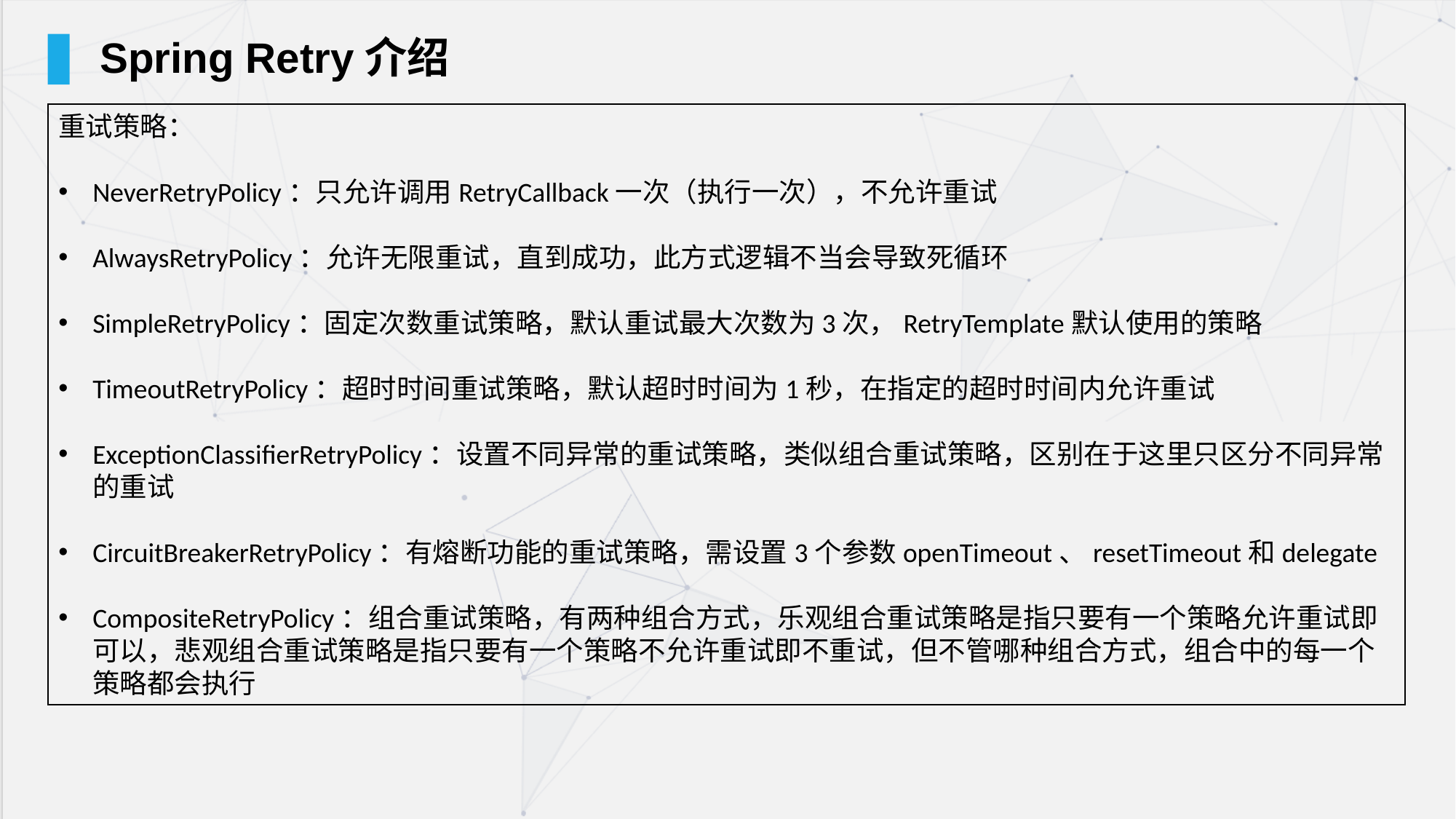

Spring Retry介绍

重试策略：

NeverRetryPolicy：只允许调用RetryCallback一次（执行一次），不允许重试

AlwaysRetryPolicy：允许无限重试，直到成功，此方式逻辑不当会导致死循环

SimpleRetryPolicy：固定次数重试策略，默认重试最大次数为3次，RetryTemplate默认使用的策略

TimeoutRetryPolicy：超时时间重试策略，默认超时时间为1秒，在指定的超时时间内允许重试

ExceptionClassifierRetryPolicy：设置不同异常的重试策略，类似组合重试策略，区别在于这里只区分不同异常的重试

CircuitBreakerRetryPolicy：有熔断功能的重试策略，需设置3个参数openTimeout、resetTimeout和delegate

CompositeRetryPolicy：组合重试策略，有两种组合方式，乐观组合重试策略是指只要有一个策略允许重试即可以，悲观组合重试策略是指只要有一个策略不允许重试即不重试，但不管哪种组合方式，组合中的每一个策略都会执行